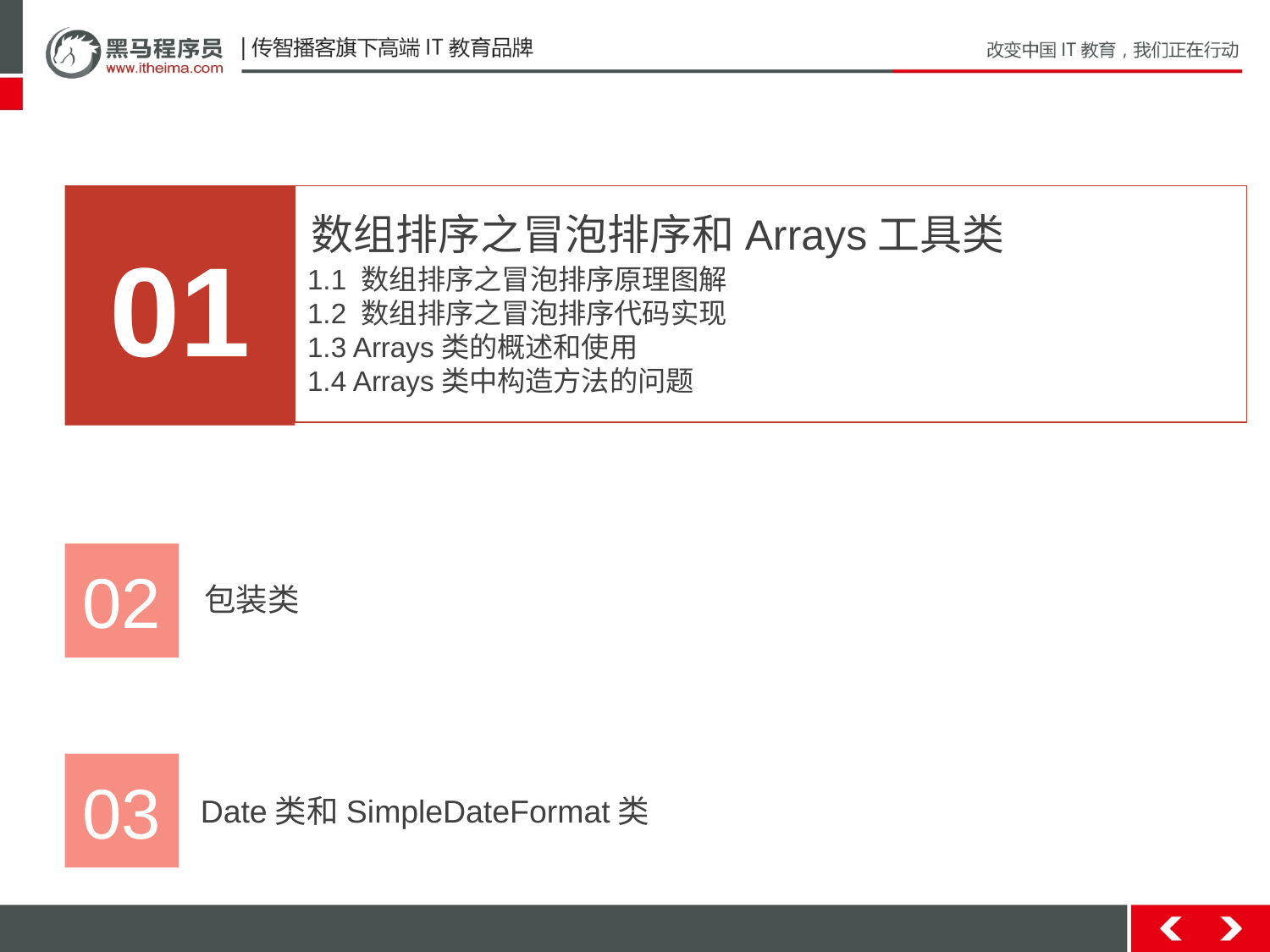

01
数组排序之冒泡排序和Arrays工具类

1.1 数组排序之冒泡排序原理图解
1.2 数组排序之冒泡排序代码实现
1.3 Arrays类的概述和使用
1.4 Arrays类中构造方法的问题
02
 包装类

03
  Date类和SimpleDateFormat类